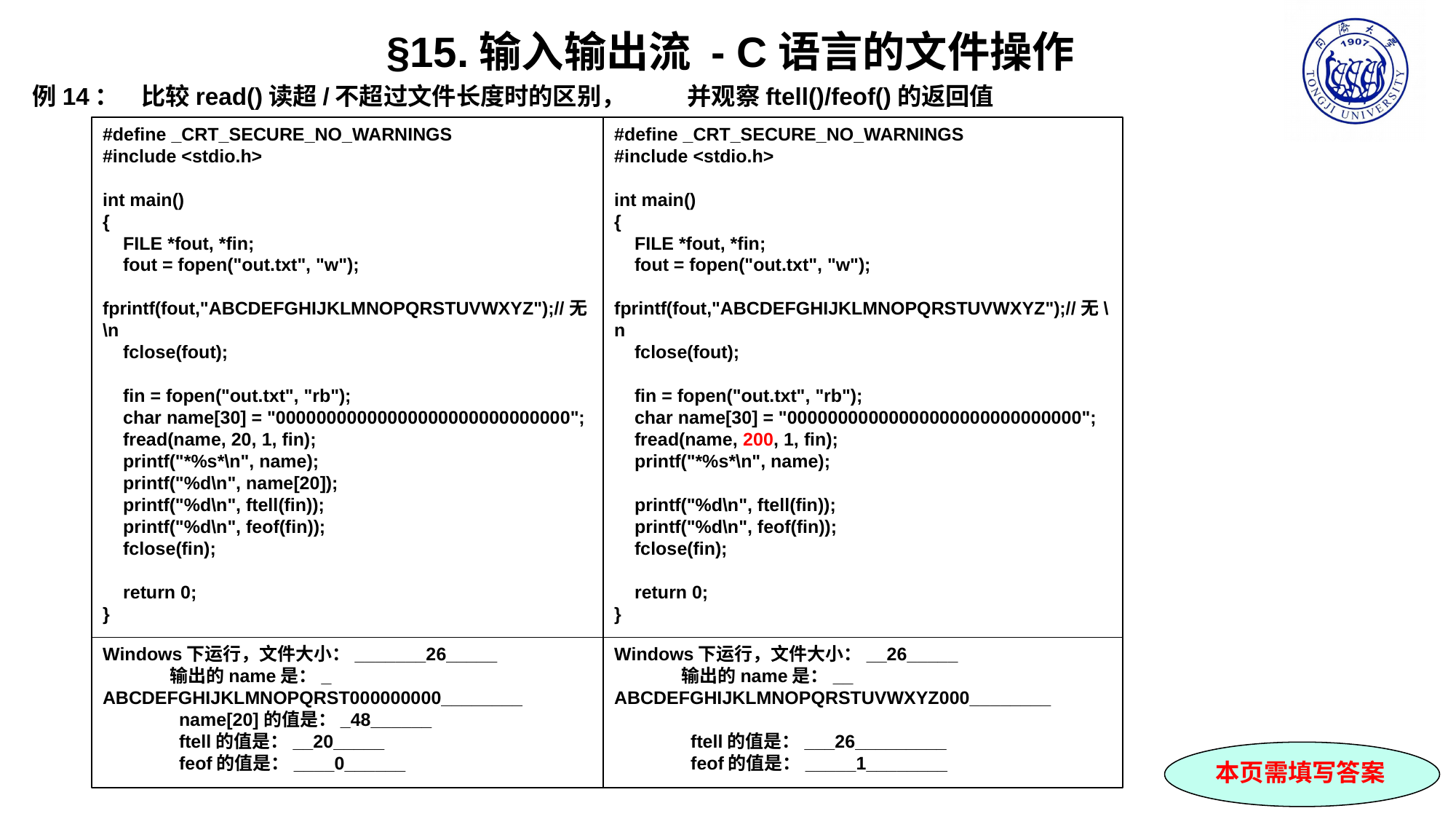

§15.输入输出流 - C语言的文件操作
例14：	比较read()读超/不超过文件长度时的区别，	并观察ftell()/feof()的返回值
#define _CRT_SECURE_NO_WARNINGS
#include <stdio.h>

int main()
{
    FILE *fout, *fin;
    fout = fopen("out.txt", "w");
    fprintf(fout,"ABCDEFGHIJKLMNOPQRSTUVWXYZ");//无\n
    fclose(fout);

    fin = fopen("out.txt", "rb");
    char name[30] = "00000000000000000000000000000";
    fread(name, 20, 1, fin);
    printf("*%s*\n", name);
    printf("%d\n", name[20]);
    printf("%d\n", ftell(fin));
    printf("%d\n", feof(fin));
    fclose(fin);

    return 0;
}

#define _CRT_SECURE_NO_WARNINGS
#include <stdio.h>

int main()
{
    FILE *fout, *fin;
    fout = fopen("out.txt", "w");
    fprintf(fout,"ABCDEFGHIJKLMNOPQRSTUVWXYZ");//无\n
    fclose(fout);

    fin = fopen("out.txt", "rb");
    char name[30] = "00000000000000000000000000000";
    fread(name, 200, 1, fin);
    printf("*%s*\n", name);

    printf("%d\n", ftell(fin));
    printf("%d\n", feof(fin));
    fclose(fin);

    return 0;
}

Windows下运行，文件大小：__26_____
               输出的name是：__ 	ABCDEFGHIJKLMNOPQRSTUVWXYZ000________

               ftell的值是：___26_________
               feof的值是：_____1________
Windows下运行，文件大小：_______26_____
               输出的name是：_ 		ABCDEFGHIJKLMNOPQRST000000000________
               name[20]的值是：_48______
               ftell的值是：__20_____
               feof的值是：____0______
本页需填写答案